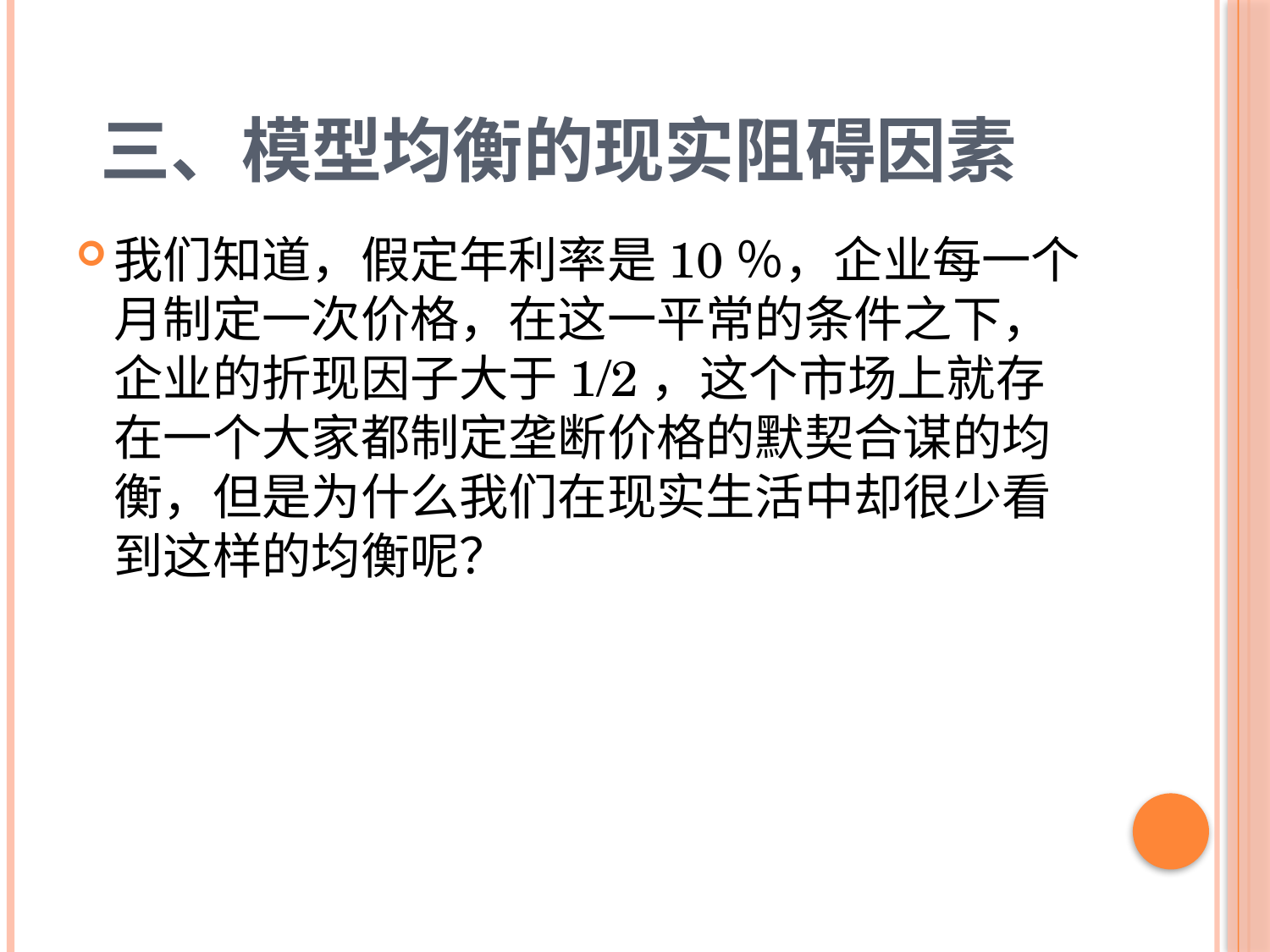

# 三、模型均衡的现实阻碍因素
我们知道，假定年利率是10％，企业每一个月制定一次价格，在这一平常的条件之下，企业的折现因子大于1/2，这个市场上就存在一个大家都制定垄断价格的默契合谋的均衡，但是为什么我们在现实生活中却很少看到这样的均衡呢？